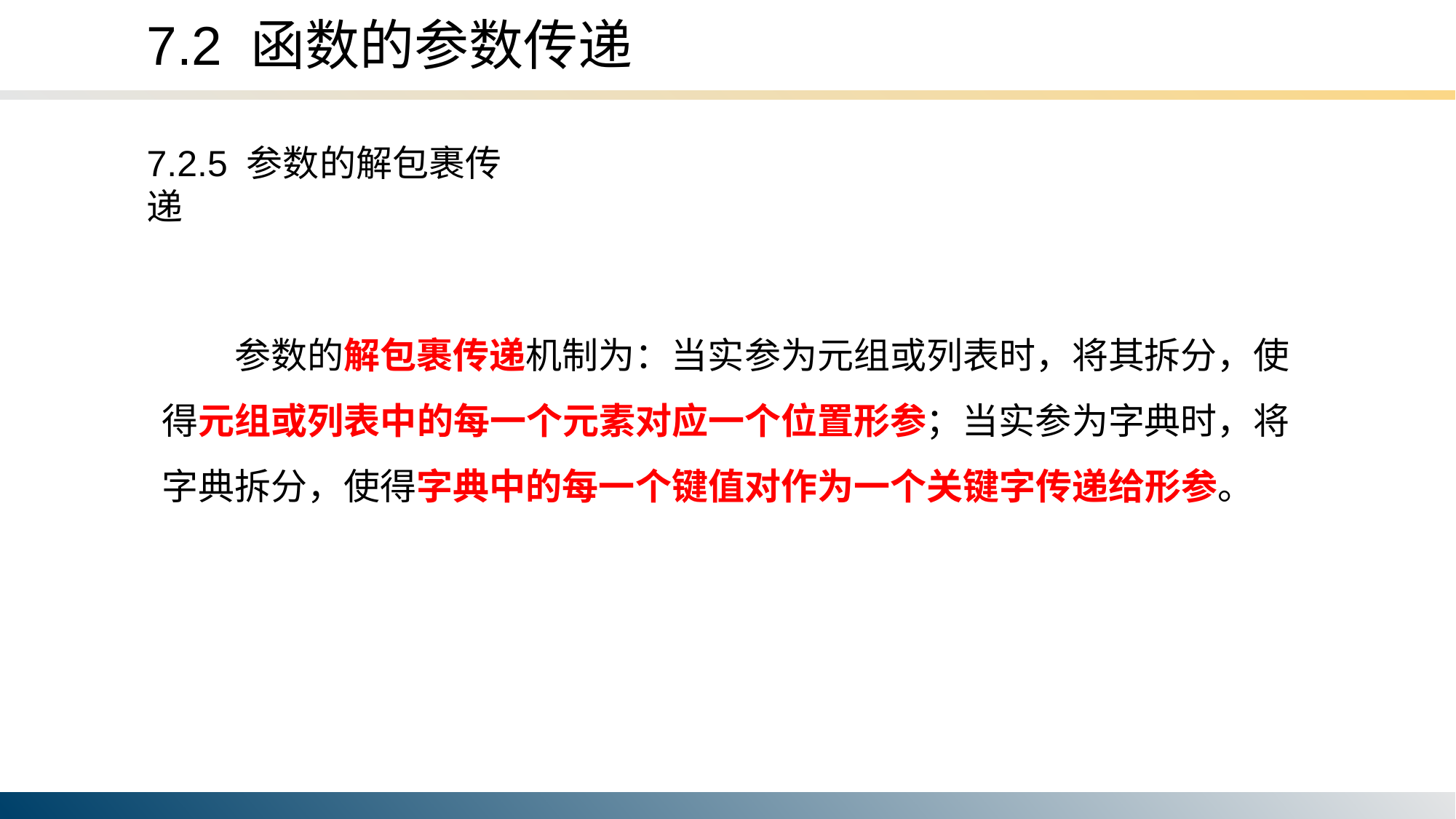

7.2 函数的参数传递
7.2.5 参数的解包裹传递
参数的解包裹传递机制为：当实参为元组或列表时，将其拆分，使得元组或列表中的每一个元素对应一个位置形参；当实参为字典时，将字典拆分，使得字典中的每一个键值对作为一个关键字传递给形参。